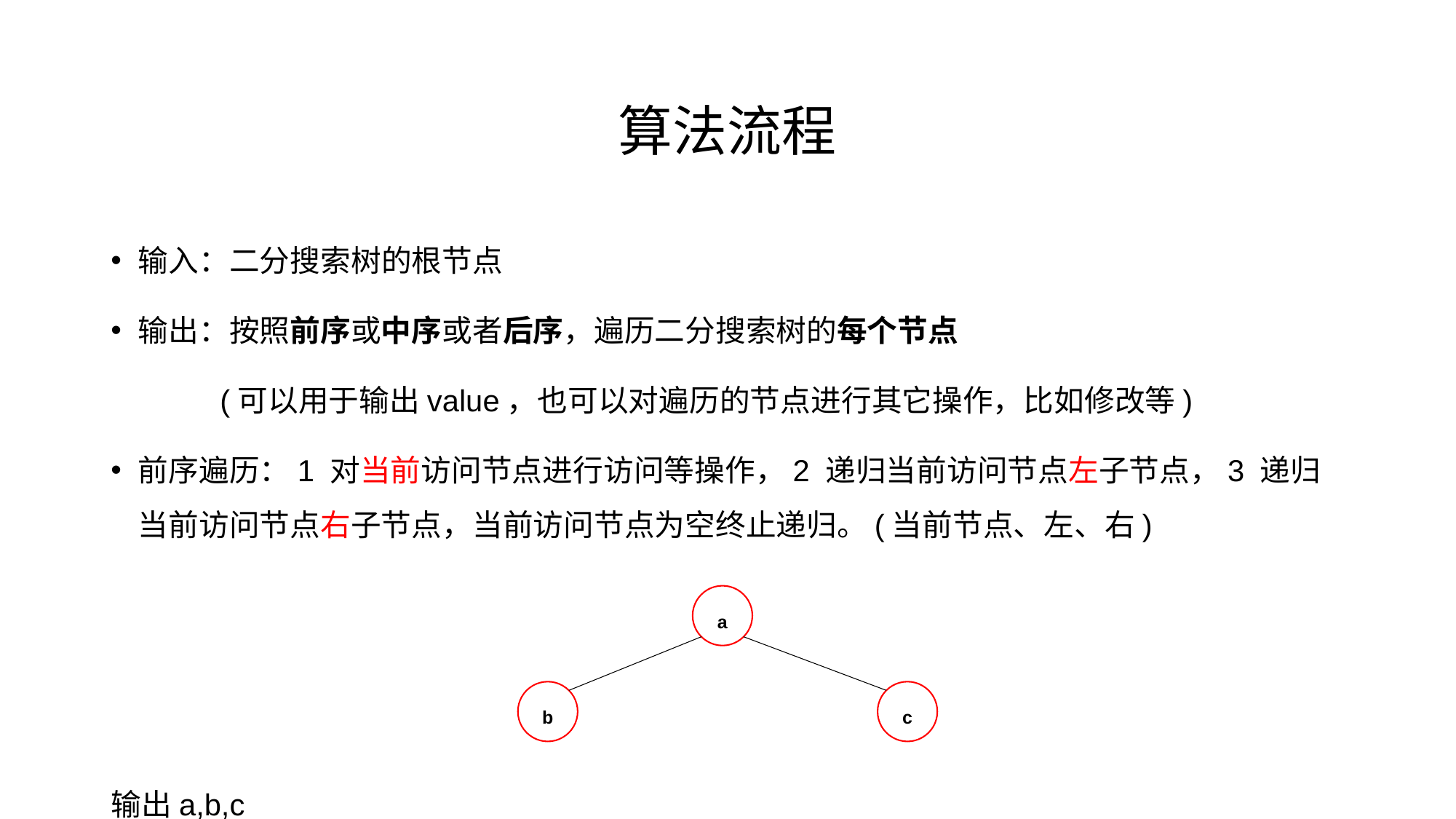

# 算法流程
输入：二分搜索树的根节点
输出：按照前序或中序或者后序，遍历二分搜索树的每个节点
	(可以用于输出value，也可以对遍历的节点进行其它操作，比如修改等)
前序遍历：1 对当前访问节点进行访问等操作，2 递归当前访问节点左子节点，3 递归当前访问节点右子节点，当前访问节点为空终止递归。(当前节点、左、右)

输出a,b,c
a
b
c